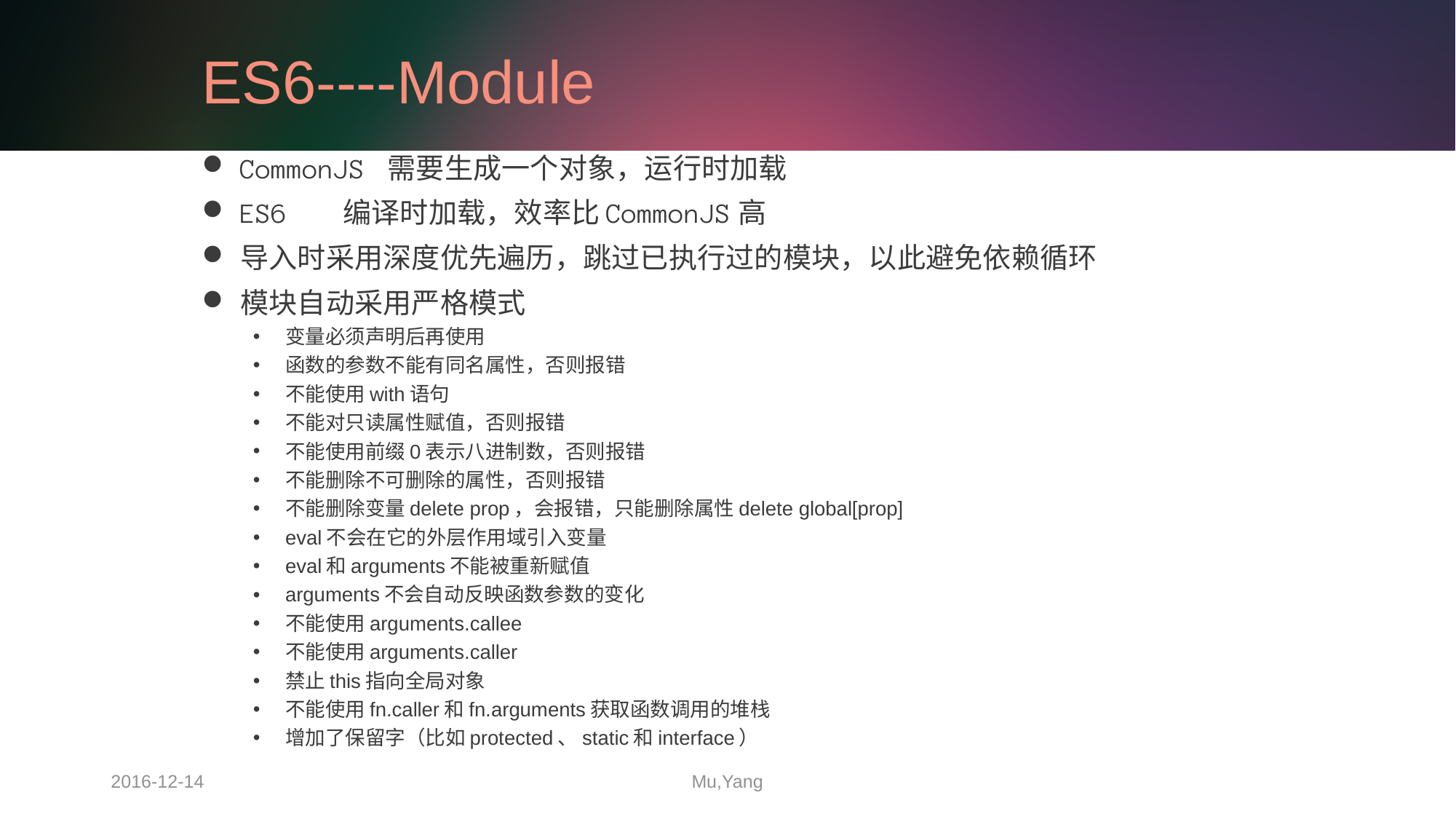

# ES6----Module
CommonJS 需要生成一个对象，运行时加载
ES6	编译时加载，效率比CommonJS高
导入时采用深度优先遍历，跳过已执行过的模块，以此避免依赖循环
模块自动采用严格模式
变量必须声明后再使用
函数的参数不能有同名属性，否则报错
不能使用with语句
不能对只读属性赋值，否则报错
不能使用前缀0表示八进制数，否则报错
不能删除不可删除的属性，否则报错
不能删除变量delete prop，会报错，只能删除属性delete global[prop]
eval不会在它的外层作用域引入变量
eval和arguments不能被重新赋值
arguments不会自动反映函数参数的变化
不能使用arguments.callee
不能使用arguments.caller
禁止this指向全局对象
不能使用fn.caller和fn.arguments获取函数调用的堆栈
增加了保留字（比如protected、static和interface）
2016-12-14
Mu,Yang
137